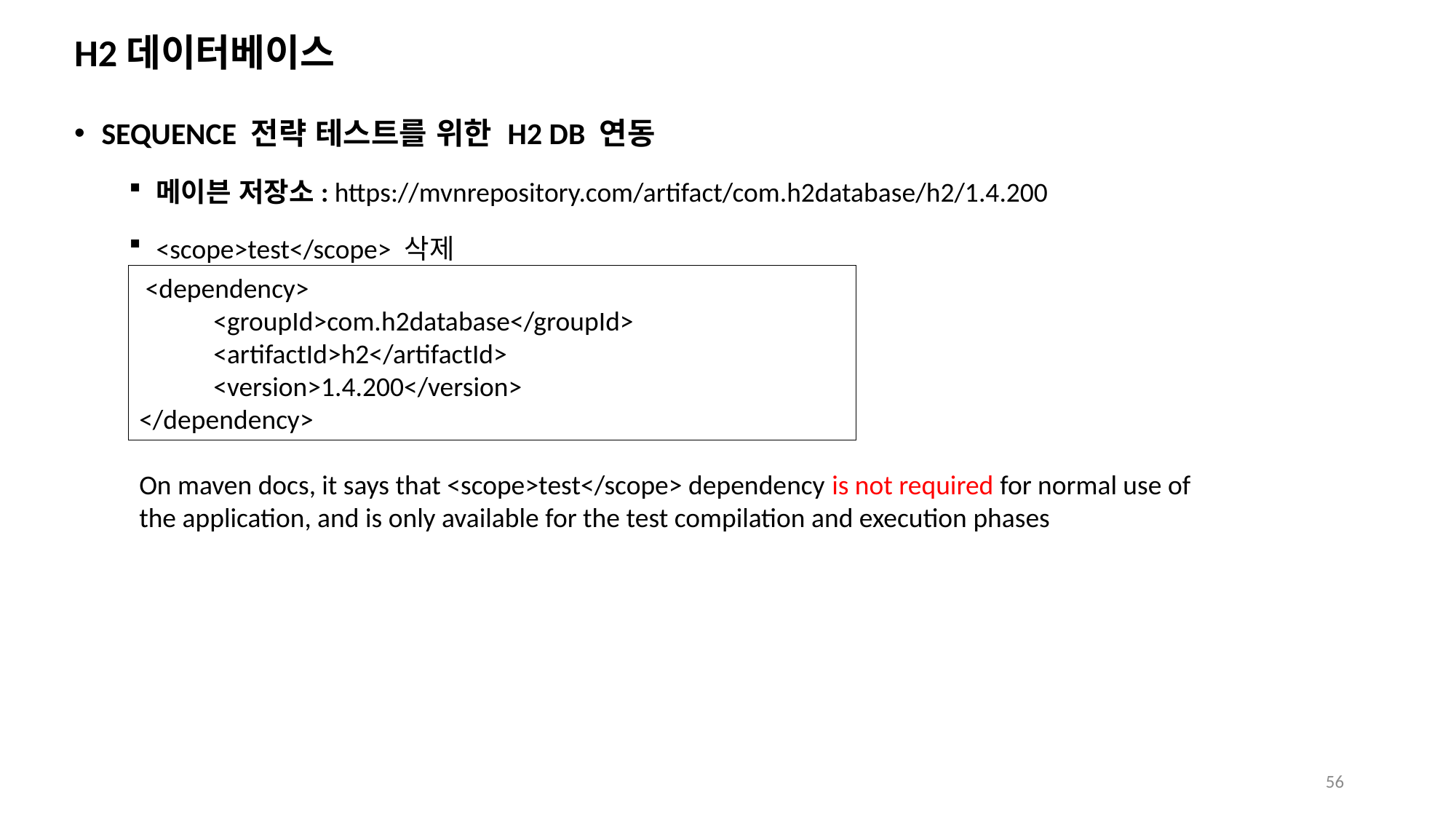

# H2데이터베이스
SEQUENCE 전략 테스트를 위한 H2 DB 연동
메이븐 저장소: https://mvnrepository.com/artifact/com.h2database/h2/1.4.200
<scope>test</scope> 삭제
 <dependency>
            <groupId>com.h2database</groupId>
            <artifactId>h2</artifactId>
            <version>1.4.200</version>
</dependency>
On maven docs, it says that <scope>test</scope> dependency is not required for normal use of the application, and is only available for the test compilation and execution phases
56